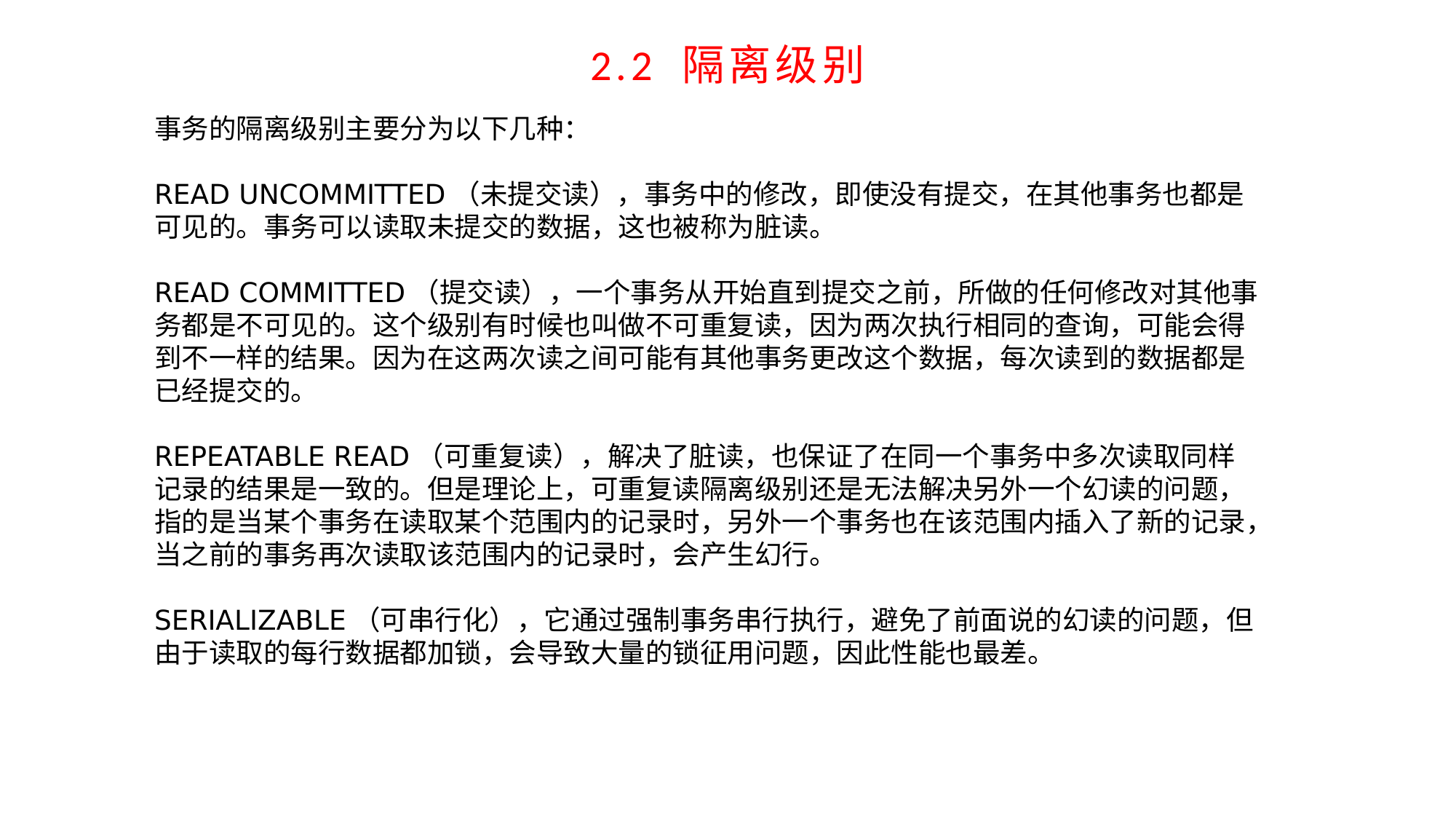

2.2 隔离级别

事务的隔离级别主要分为以下几种：

READ UNCOMMITTED（未提交读），事务中的修改，即使没有提交，在其他事务也都是可见的。事务可以读取未提交的数据，这也被称为脏读。

READ COMMITTED（提交读），一个事务从开始直到提交之前，所做的任何修改对其他事务都是不可见的。这个级别有时候也叫做不可重复读，因为两次执行相同的查询，可能会得到不一样的结果。因为在这两次读之间可能有其他事务更改这个数据，每次读到的数据都是已经提交的。

REPEATABLE READ（可重复读），解决了脏读，也保证了在同一个事务中多次读取同样记录的结果是一致的。但是理论上，可重复读隔离级别还是无法解决另外一个幻读的问题，指的是当某个事务在读取某个范围内的记录时，另外一个事务也在该范围内插入了新的记录，当之前的事务再次读取该范围内的记录时，会产生幻行。

SERIALIZABLE（可串行化），它通过强制事务串行执行，避免了前面说的幻读的问题，但由于读取的每行数据都加锁，会导致大量的锁征用问题，因此性能也最差。